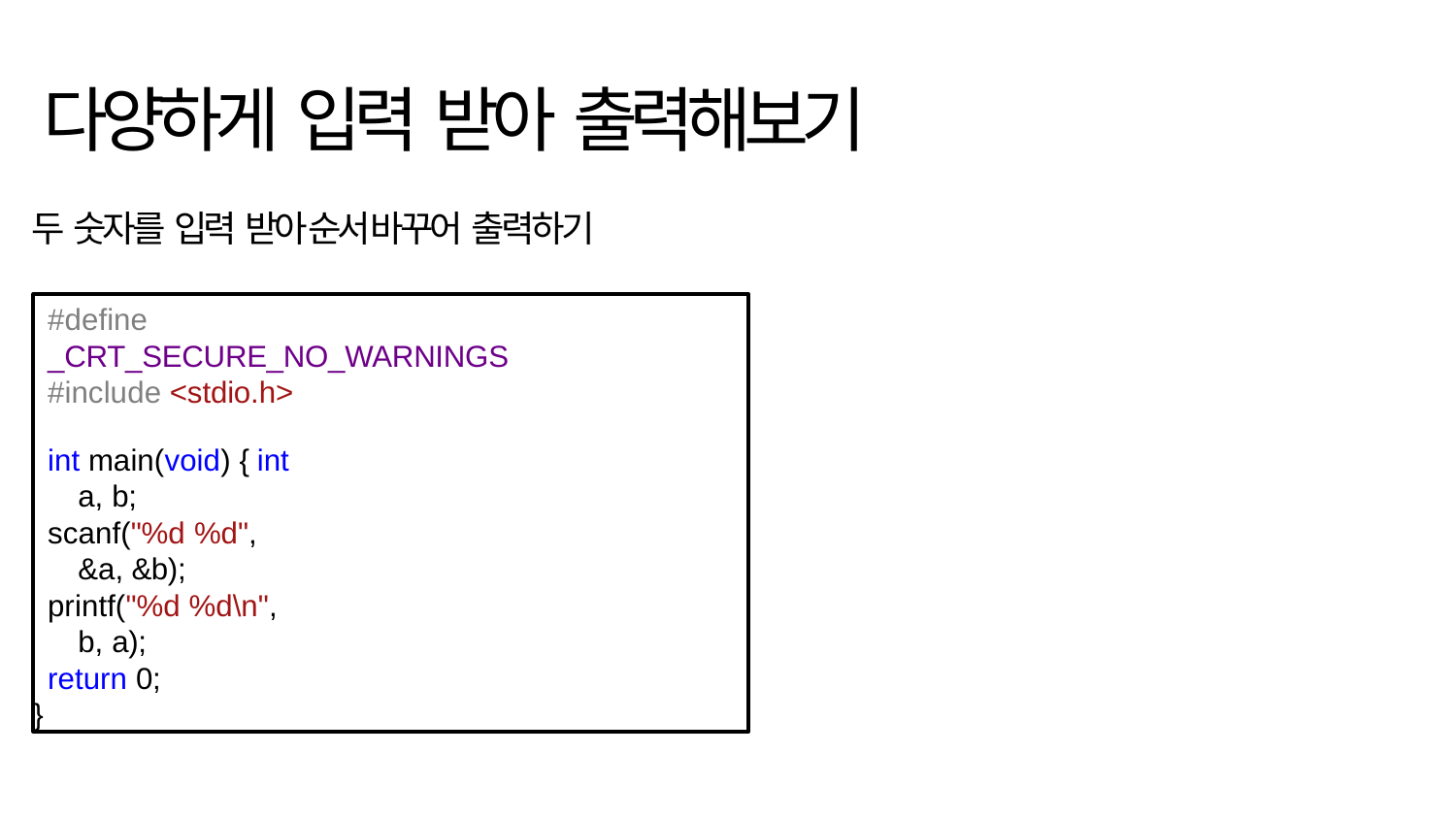

# 다양하게 입력 받아 출력해보기
두 숫자를 입력 받아 순서 바꾸어 출력하기
#define _CRT_SECURE_NO_WARNINGS #include <stdio.h>

int main(void) { int a, b;
scanf("%d %d", &a, &b);
printf("%d %d\n", b, a);
return 0;
}